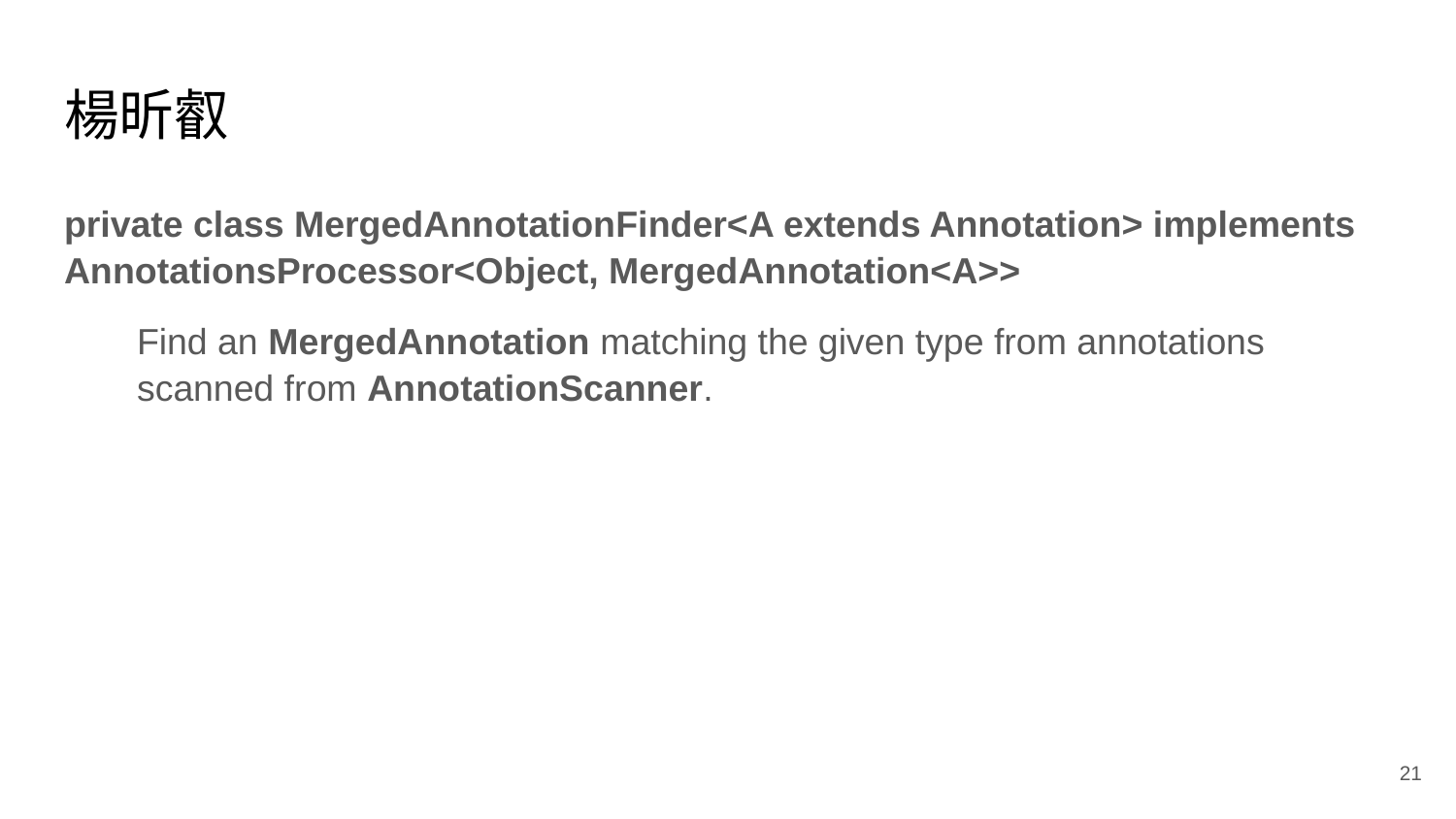

# 楊昕叡

private class MergedAnnotationFinder<A extends Annotation> implements AnnotationsProcessor<Object, MergedAnnotation<A>>
Find an MergedAnnotation matching the given type from annotations scanned from AnnotationScanner.
21